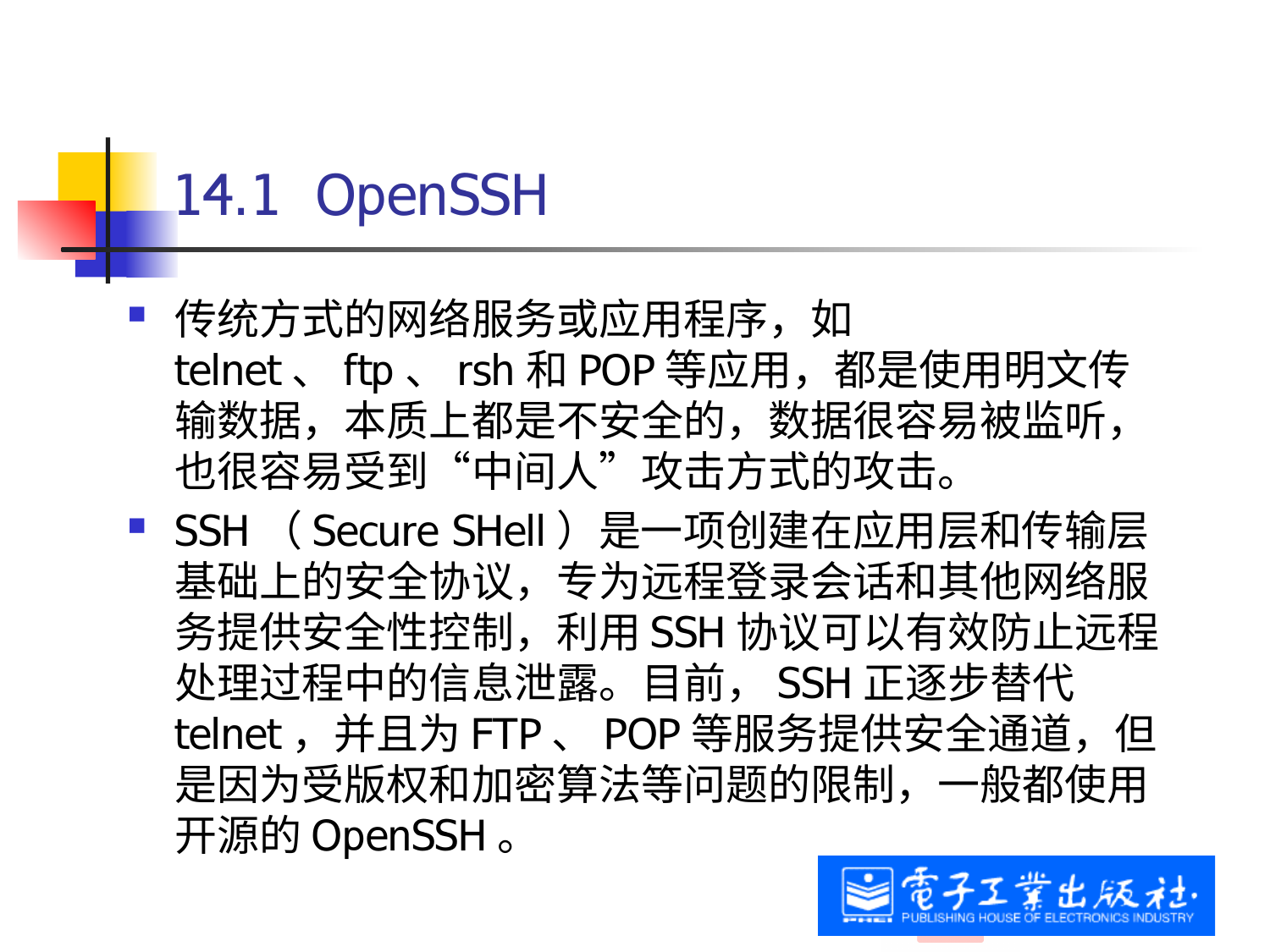

# 14.1  OpenSSH
传统方式的网络服务或应用程序，如telnet、ftp、rsh和POP等应用，都是使用明文传输数据，本质上都是不安全的，数据很容易被监听，也很容易受到“中间人”攻击方式的攻击。
SSH（Secure SHell）是一项创建在应用层和传输层基础上的安全协议，专为远程登录会话和其他网络服务提供安全性控制，利用SSH协议可以有效防止远程处理过程中的信息泄露。目前，SSH正逐步替代telnet，并且为FTP、POP等服务提供安全通道，但是因为受版权和加密算法等问题的限制，一般都使用开源的OpenSSH。